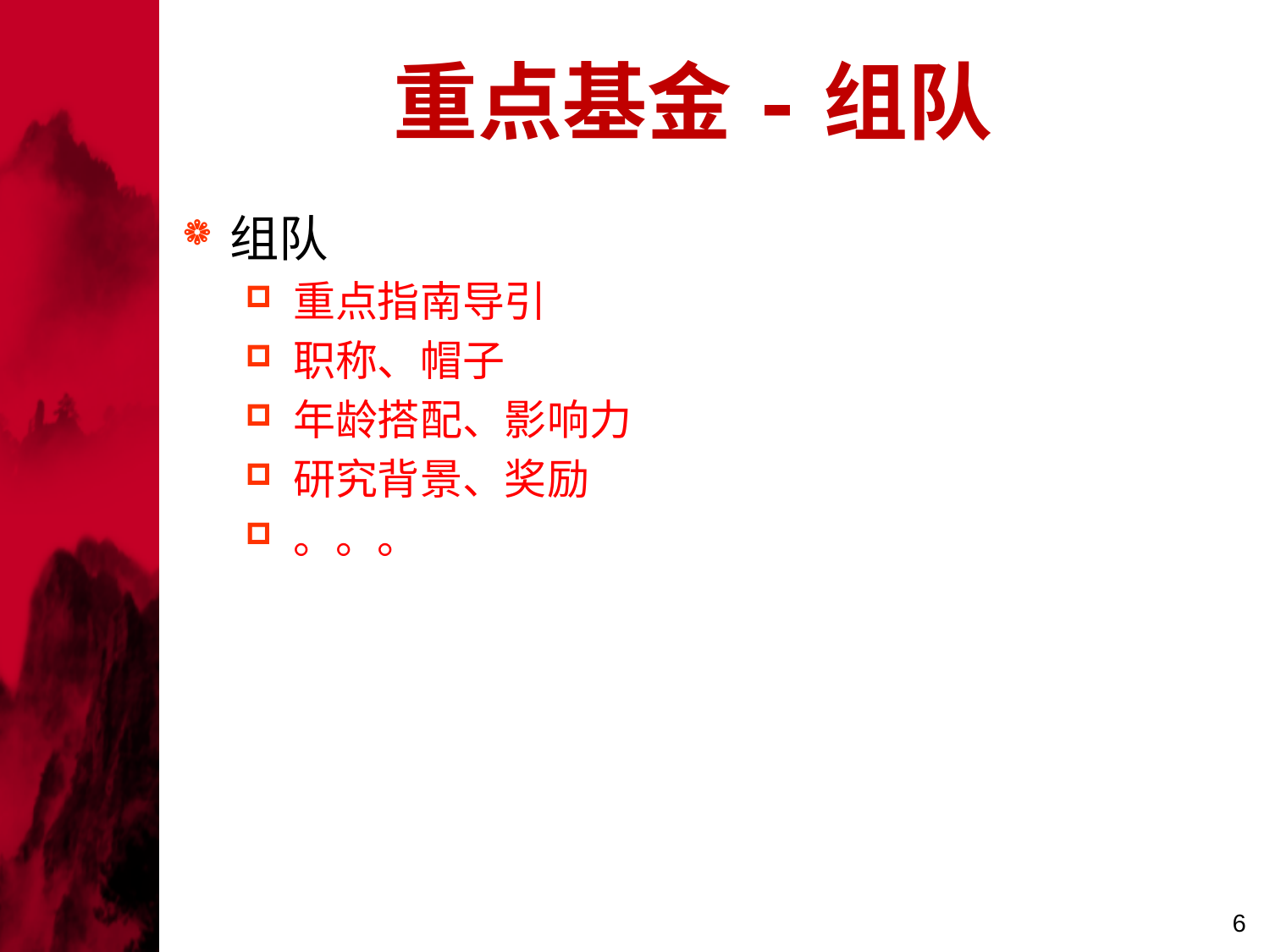

重点基金-组队
组队
重点指南导引
职称、帽子
年龄搭配、影响力
研究背景、奖励
。。。

6